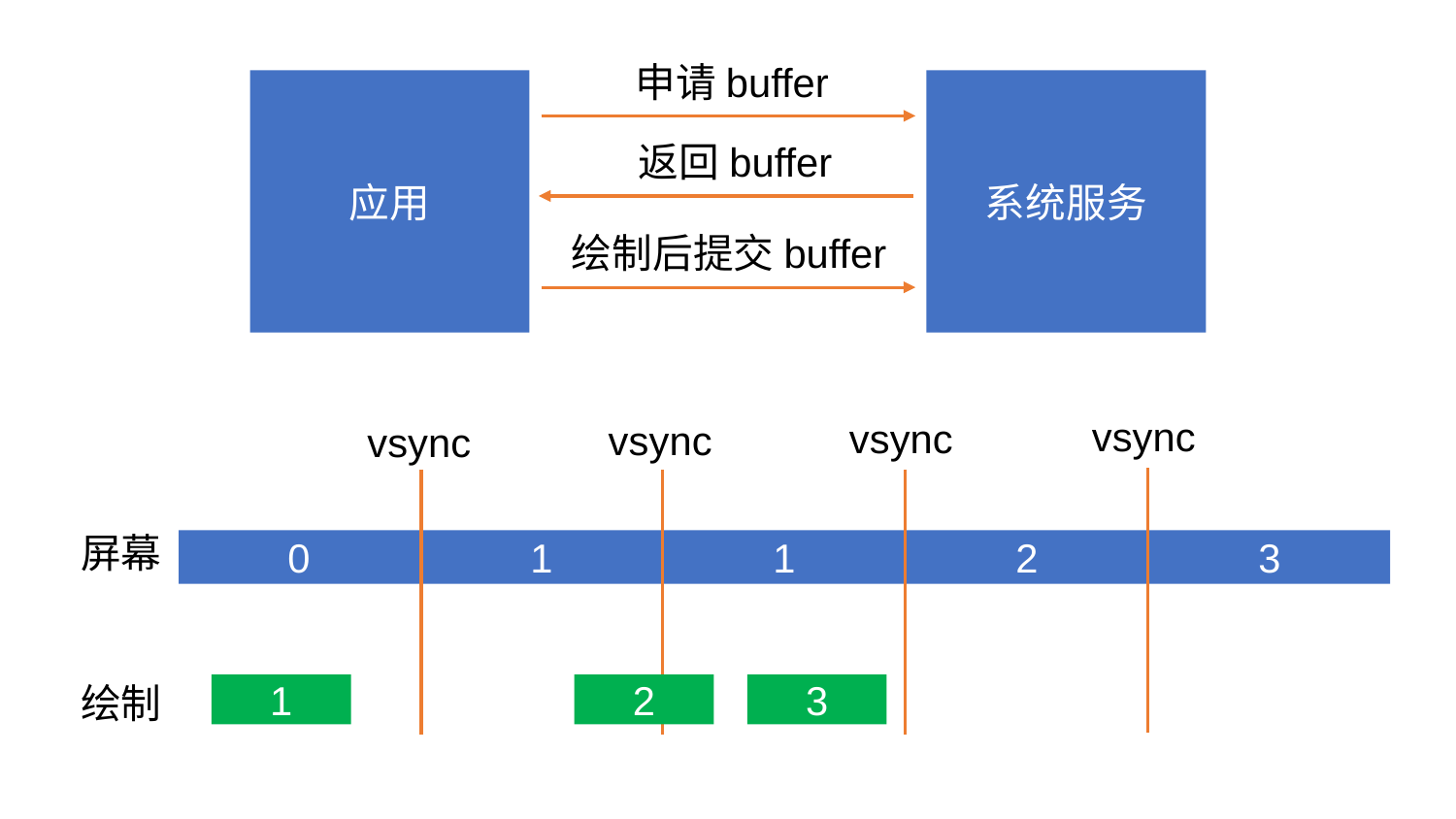

申请buffer
应用
系统服务
返回buffer
绘制后提交buffer
vsync
vsync
vsync
vsync
屏幕
3
0
1
1
2
绘制
1
2
3